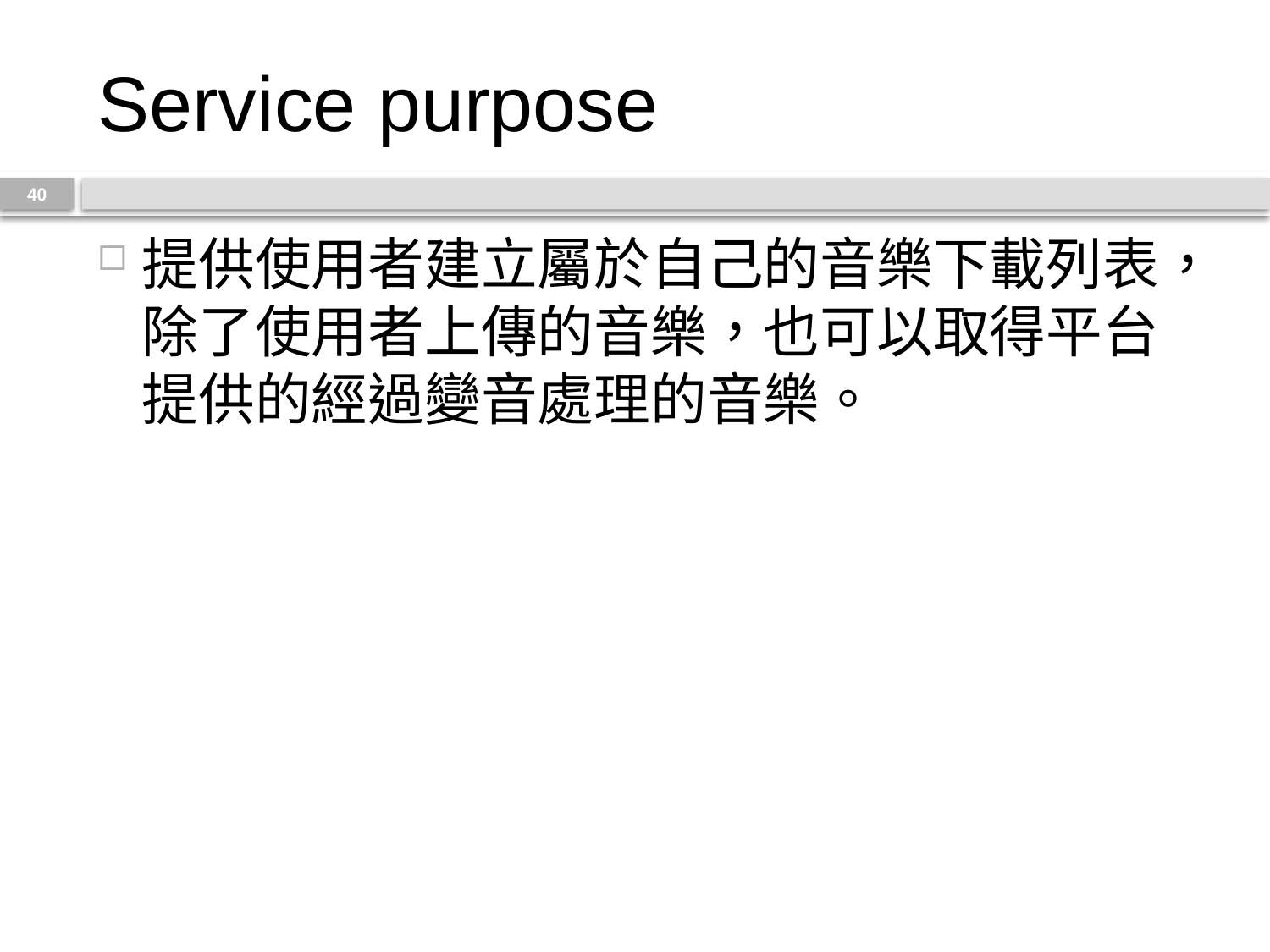

# Service purpose
40
提供使用者建立屬於自己的音樂下載列表，除了使用者上傳的音樂，也可以取得平台提供的經過變音處理的音樂。